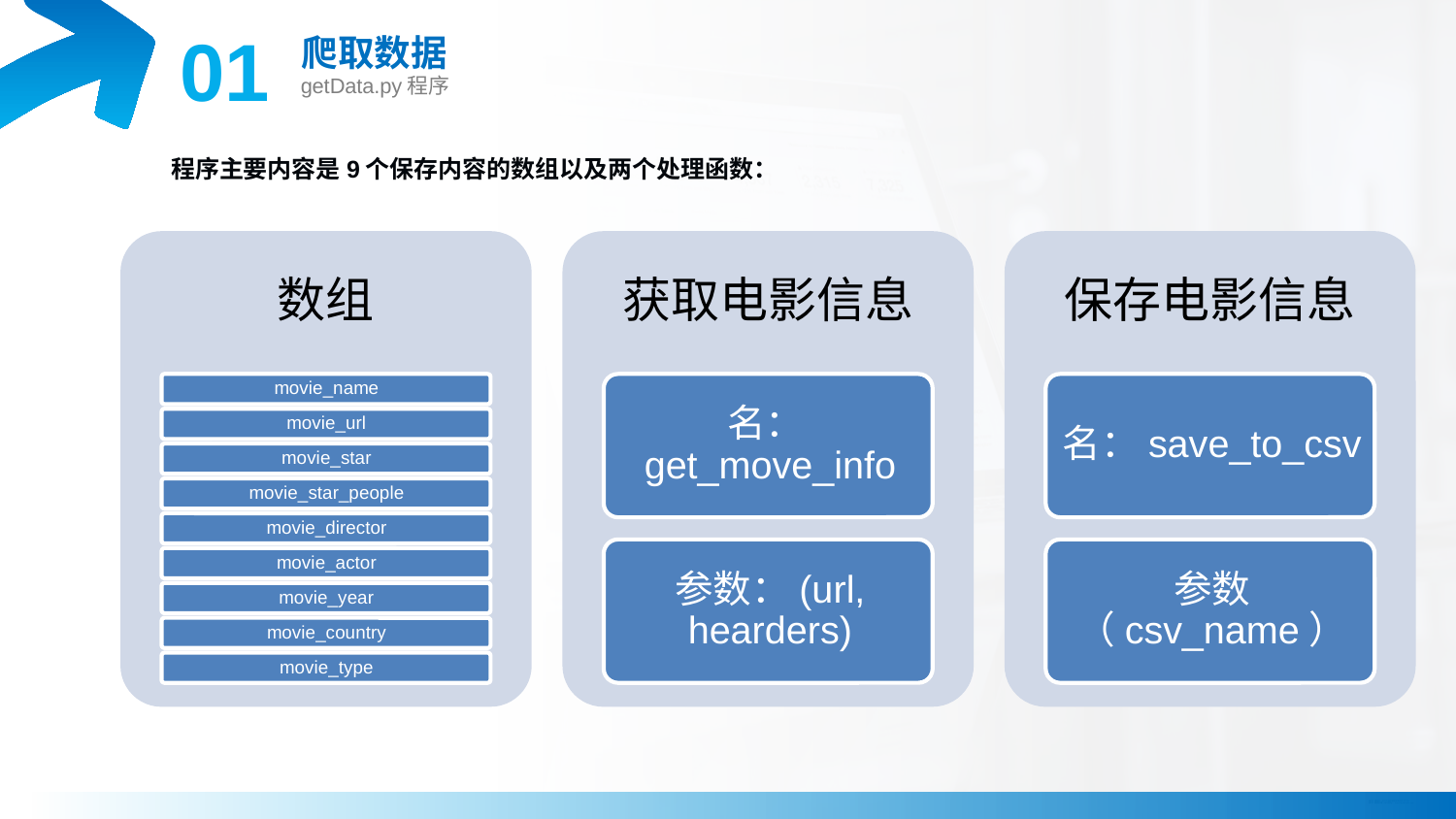

01
爬取数据
getData.py程序
程序主要内容是9个保存内容的数组以及两个处理函数：
数组
movie_name
movie_url
movie_star
movie_star_people
movie_director
movie_actor
movie_year
movie_country
movie_type
获取电影信息
名：get_move_info
参数：(url, hearders)
保存电影信息
名：save_to_csv
参数（csv_name）